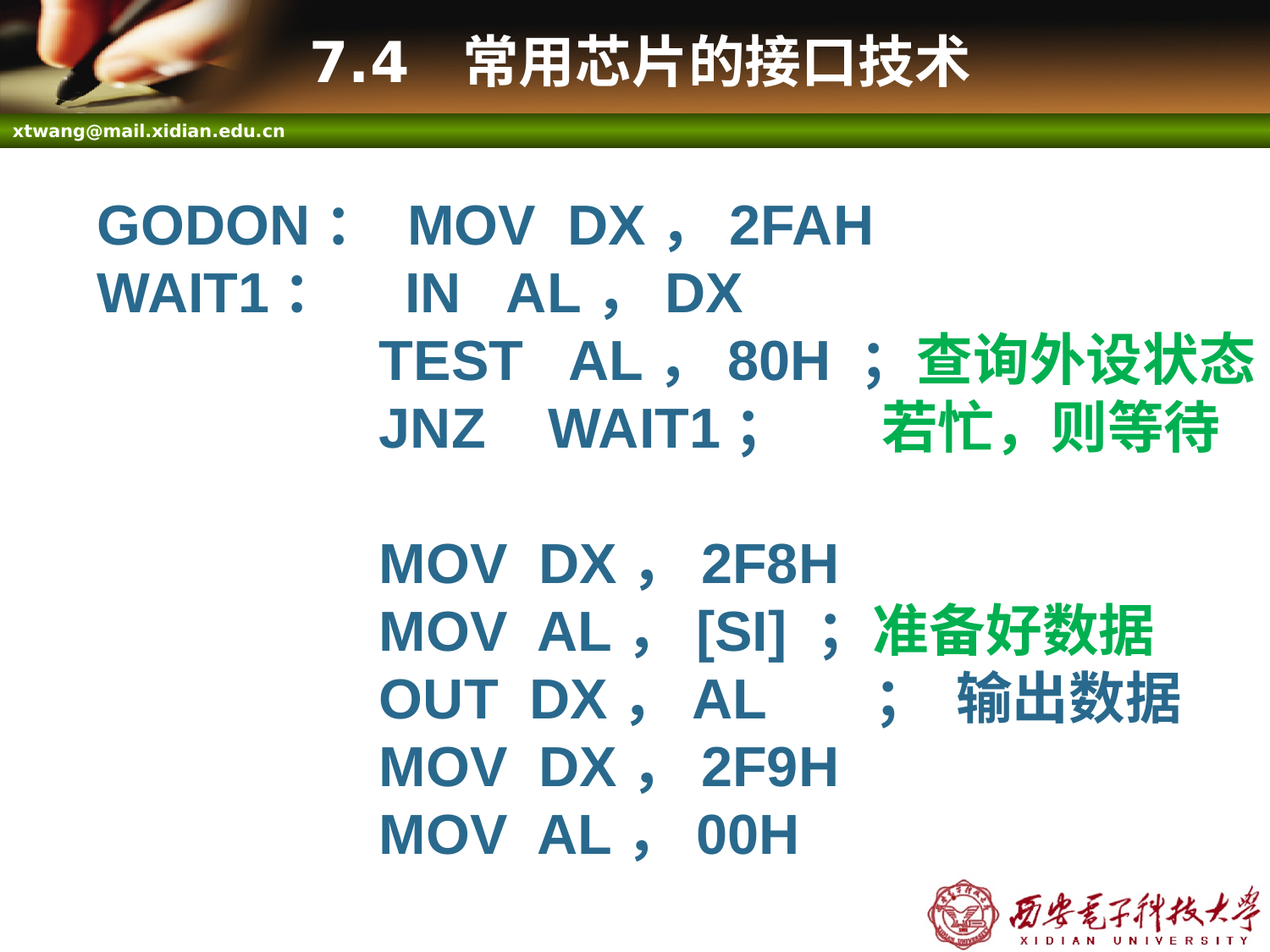

# 7.4  常用芯片的接口技术
GODON： MOV  DX，2FAH
WAIT1：    IN   AL，DX
                  TEST   AL，80H ；查询外设状态
                  JNZ    WAIT1；       若忙，则等待
                  MOV  DX，2F8H
                  MOV  AL，[SI] ；准备好数据
                  OUT  DX，AL      ；  输出数据
                  MOV  DX，2F9H
                  MOV  AL，00H